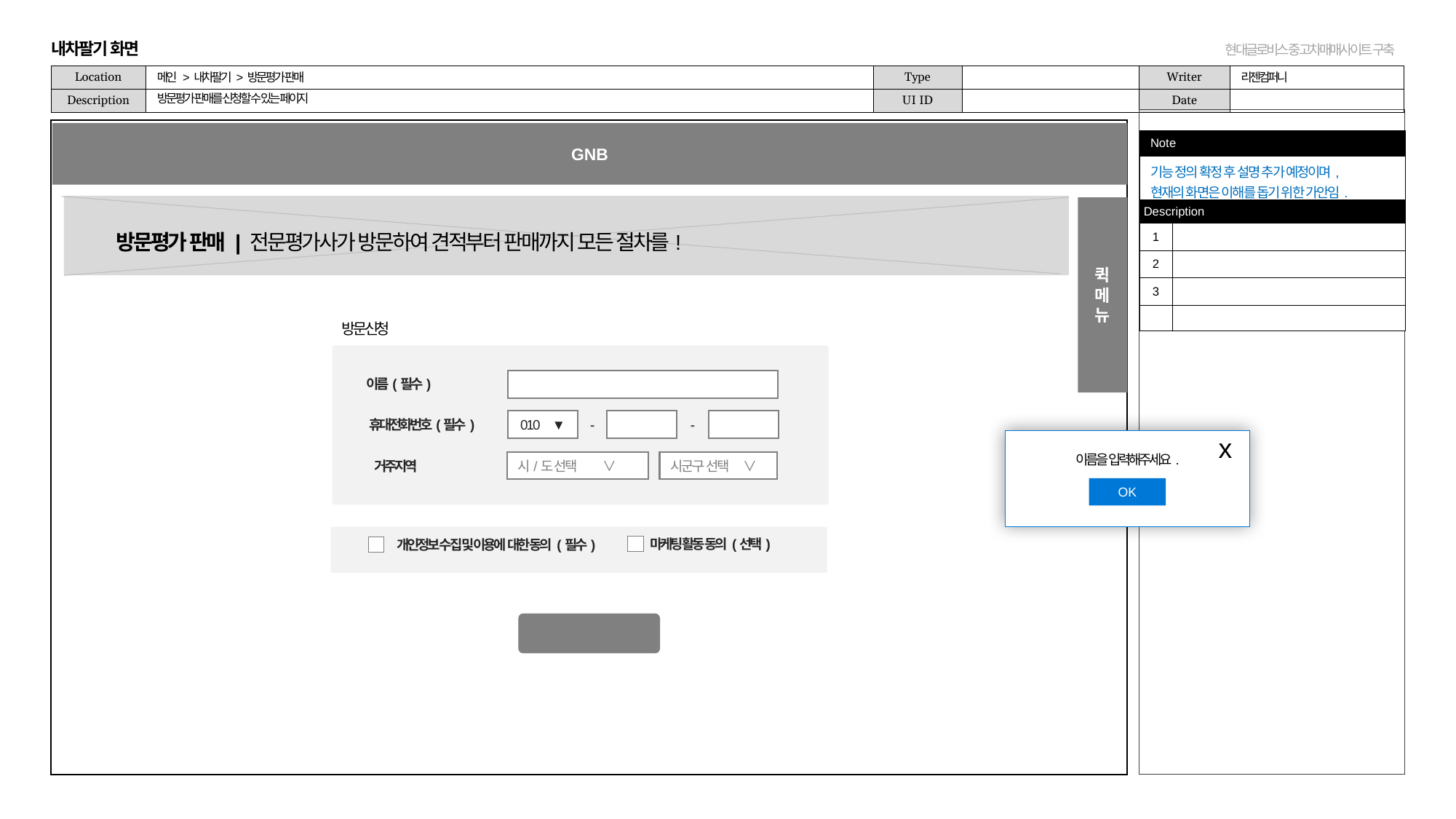

내차팔기 화면
메인  > 내차팔기 > 방문평가 판매

리젠컴퍼니
방문평가 판매를 신청할 수 있는 페이지

GNB
| Note |  |
| --- | --- |
| 기능 정의 확정 후 설명 추가 예정이며, 현재의 화면은 이해를 돕기 위한 가안임. |  |
| Description |  |
| 1 |  |
| 2 |  |
| 3 |  |
|  |  |

퀵
메뉴
방문평가 판매 | 전문평가사가 방문하여 견적부터 판매까지 모든 절차를!
방문신청

이름(필수)
010     ▼

휴대전화번호(필수)
-
-
x

이름을 입력해주세요.
OK
시/도 선택           ∨
시군구 선택      ∨
거주지역

마케팅 활동 동의 (선택)

개인정보 수집 및 이용에  대한 동의 (필수)

신청하기